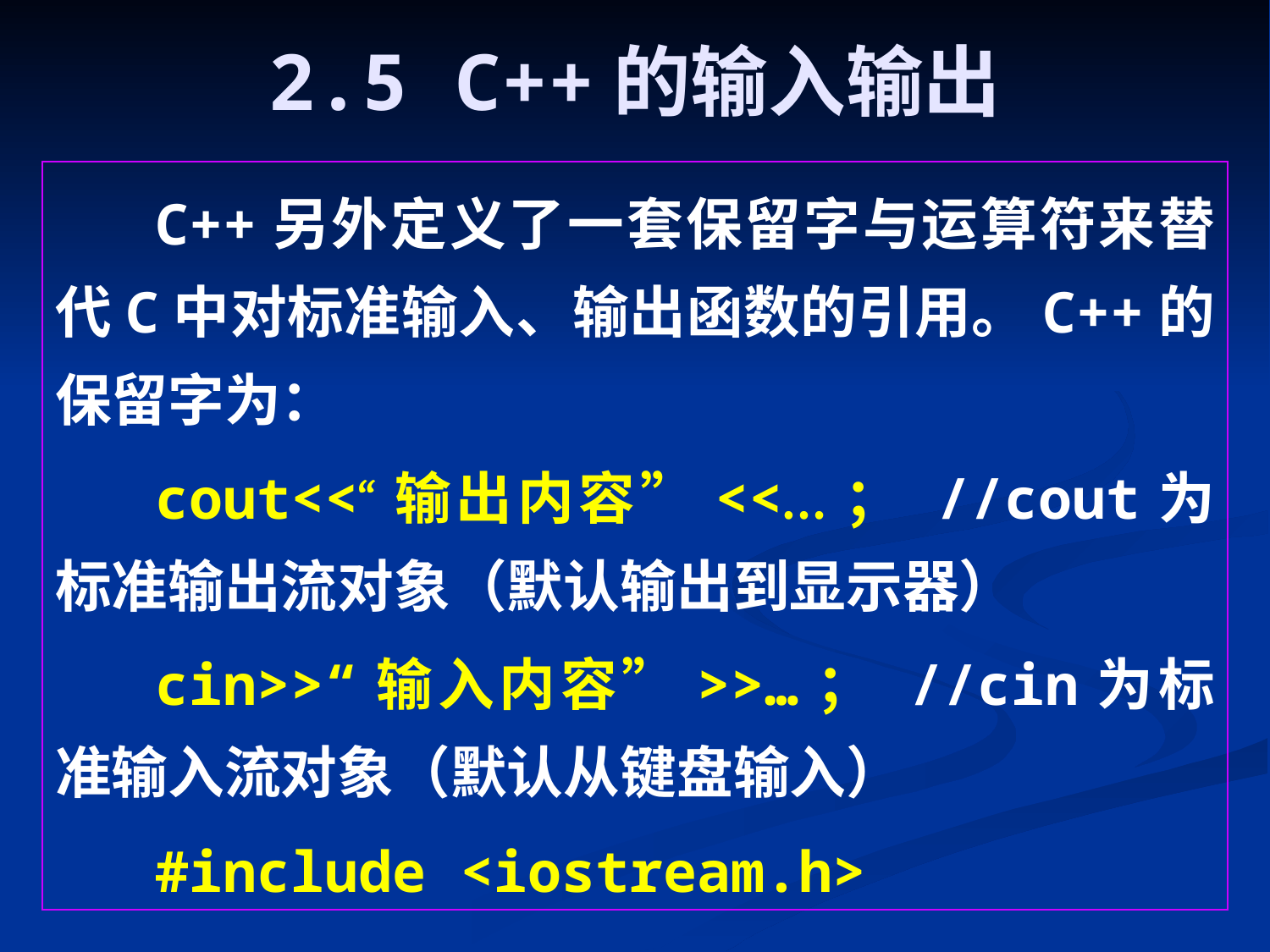

# 2.5 C++的输入输出
C++另外定义了一套保留字与运算符来替代C中对标准输入、输出函数的引用。C++的保留字为：
cout<<“输出内容”<<…； //cout为标准输出流对象（默认输出到显示器）
cin>>“输入内容”>>…； //cin为标准输入流对象（默认从键盘输入）
#include <iostream.h>